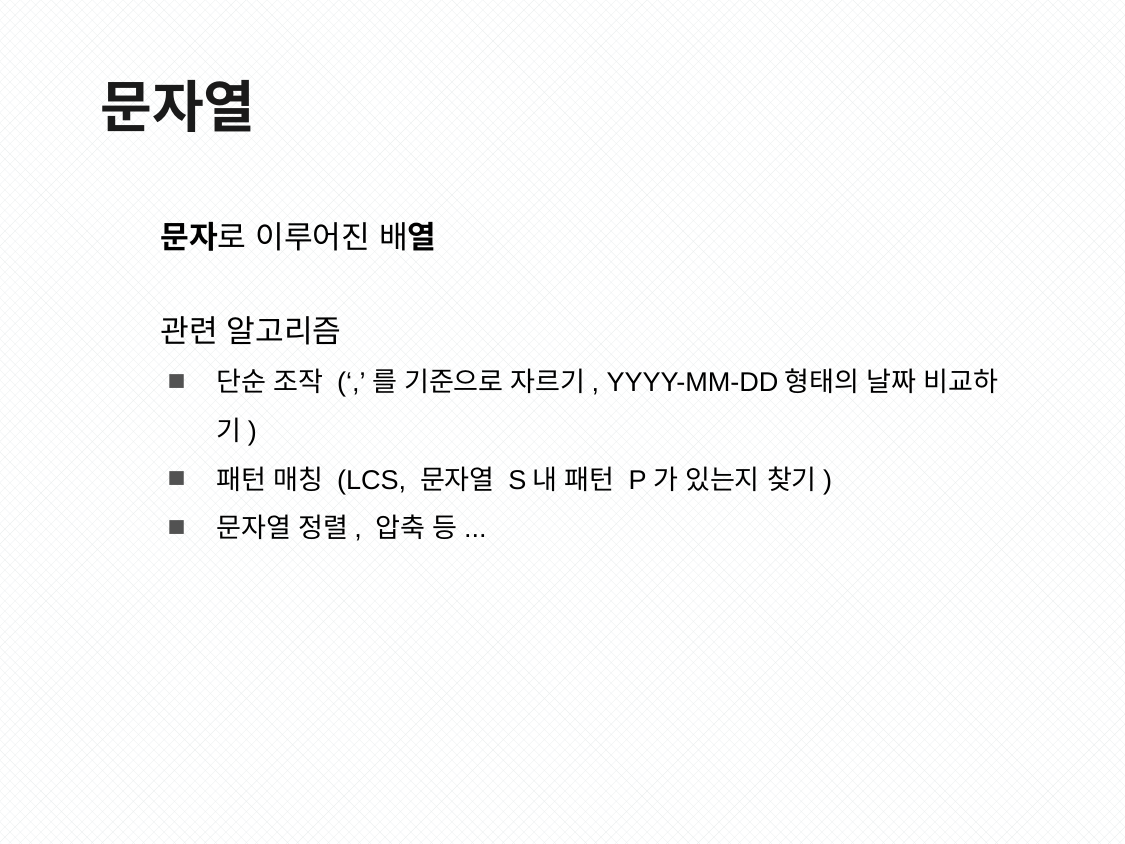

문자열
문자로 이루어진 배열
관련 알고리즘
단순 조작 (‘,’를 기준으로 자르기, YYYY-MM-DD형태의 날짜 비교하기)
패턴 매칭 (LCS, 문자열 S내 패턴 P가 있는지 찾기)
문자열 정렬, 압축 등...